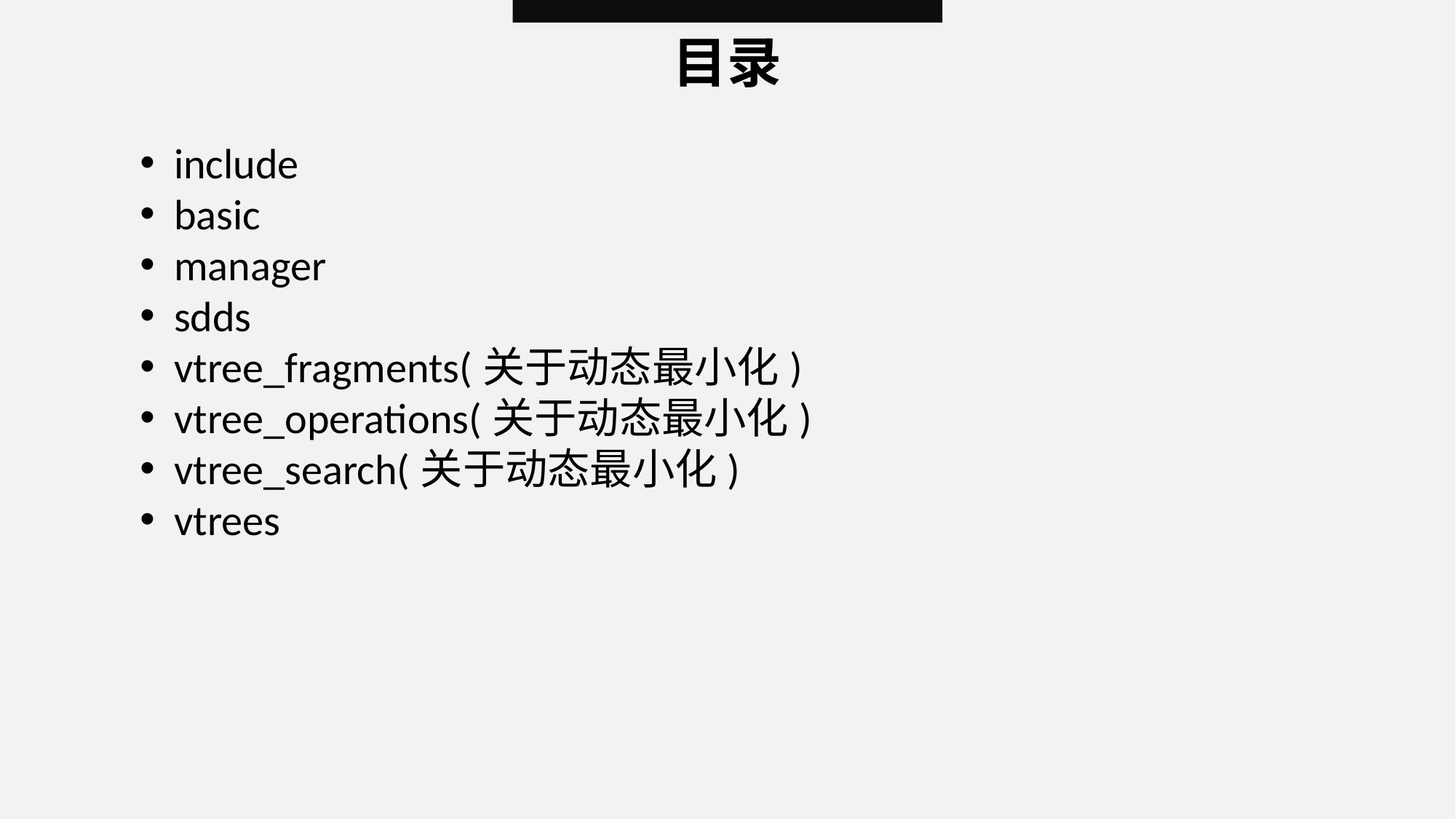

目录
include
basic
manager
sdds
vtree_fragments(关于动态最小化)
vtree_operations(关于动态最小化)
vtree_search(关于动态最小化)
vtrees